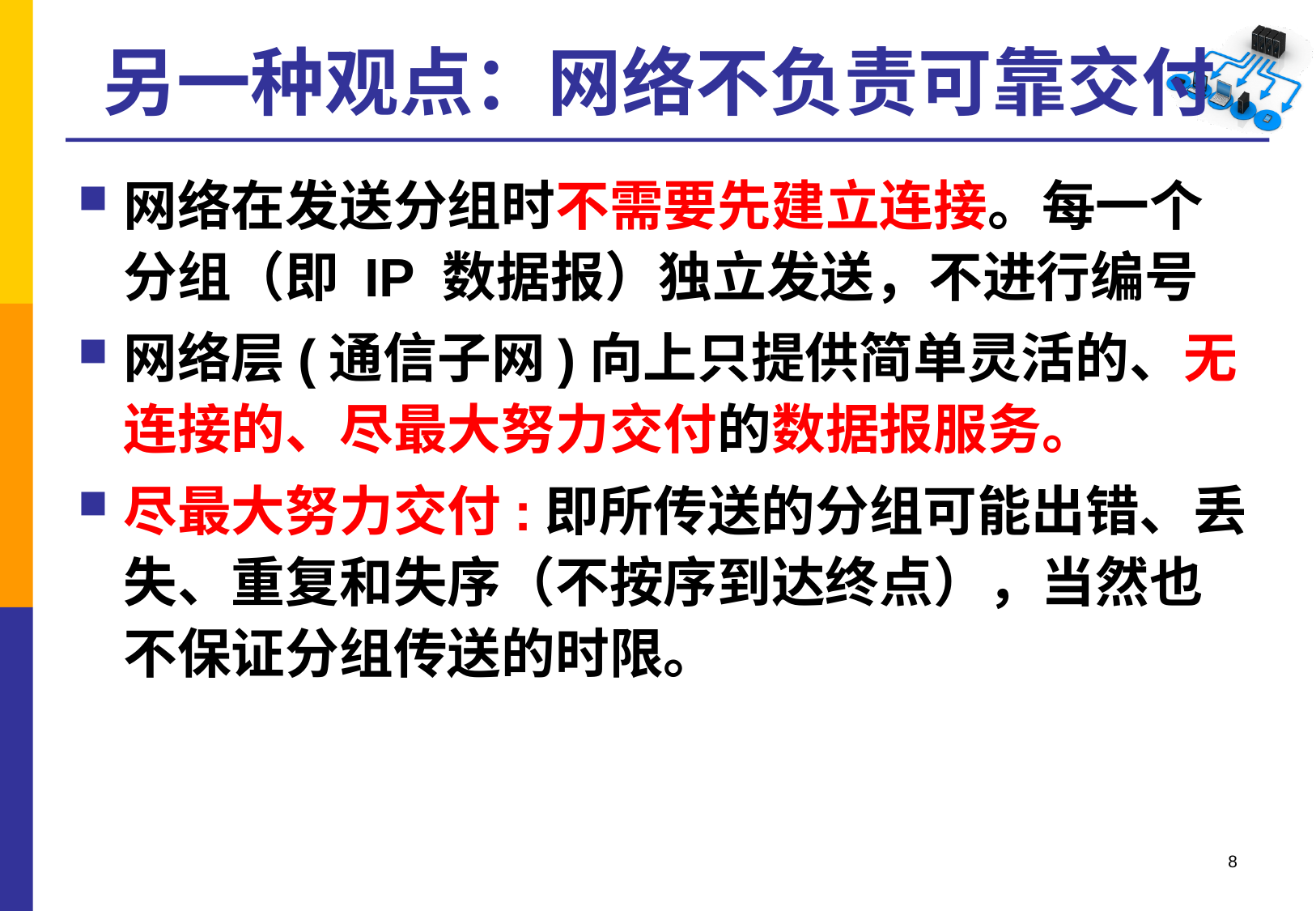

# 另一种观点：网络不负责可靠交付
网络在发送分组时不需要先建立连接。每一个分组（即 IP 数据报）独立发送，不进行编号
网络层(通信子网)向上只提供简单灵活的、无连接的、尽最大努力交付的数据报服务。
尽最大努力交付:即所传送的分组可能出错、丢失、重复和失序（不按序到达终点），当然也不保证分组传送的时限。
8